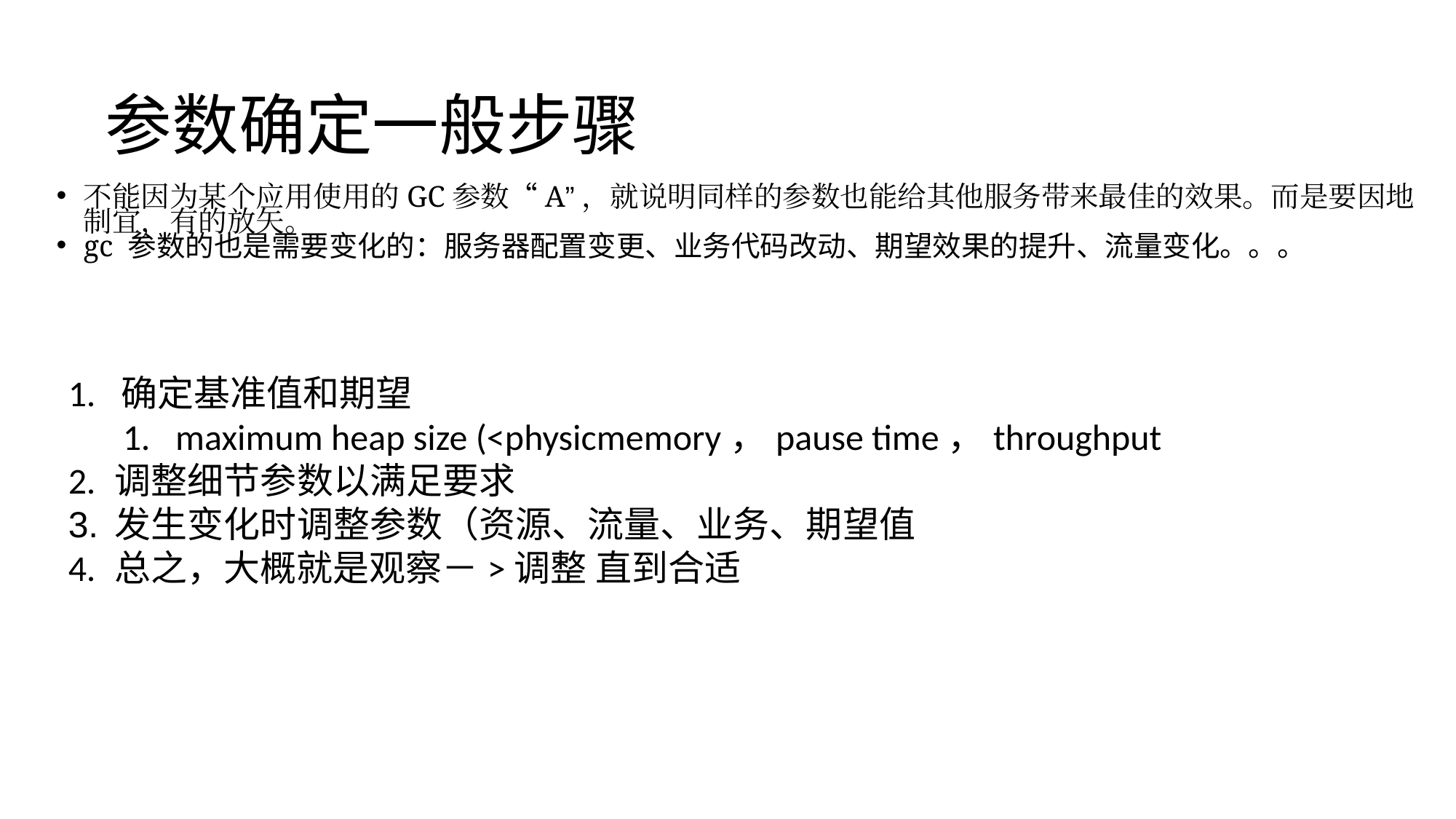

参数确定一般步骤
不能因为某个应用使用的GC参数“A”，就说明同样的参数也能给其他服务带来最佳的效果。而是要因地制宜，有的放矢。
gc 参数的也是需要变化的：服务器配置变更、业务代码改动、期望效果的提升、流量变化。。。
确定基准值和期望
maximum heap size (<physicmemory，pause time，throughput
调整细节参数以满足要求
发生变化时调整参数（资源、流量、业务、期望值
总之，大概就是观察－>调整 直到合适